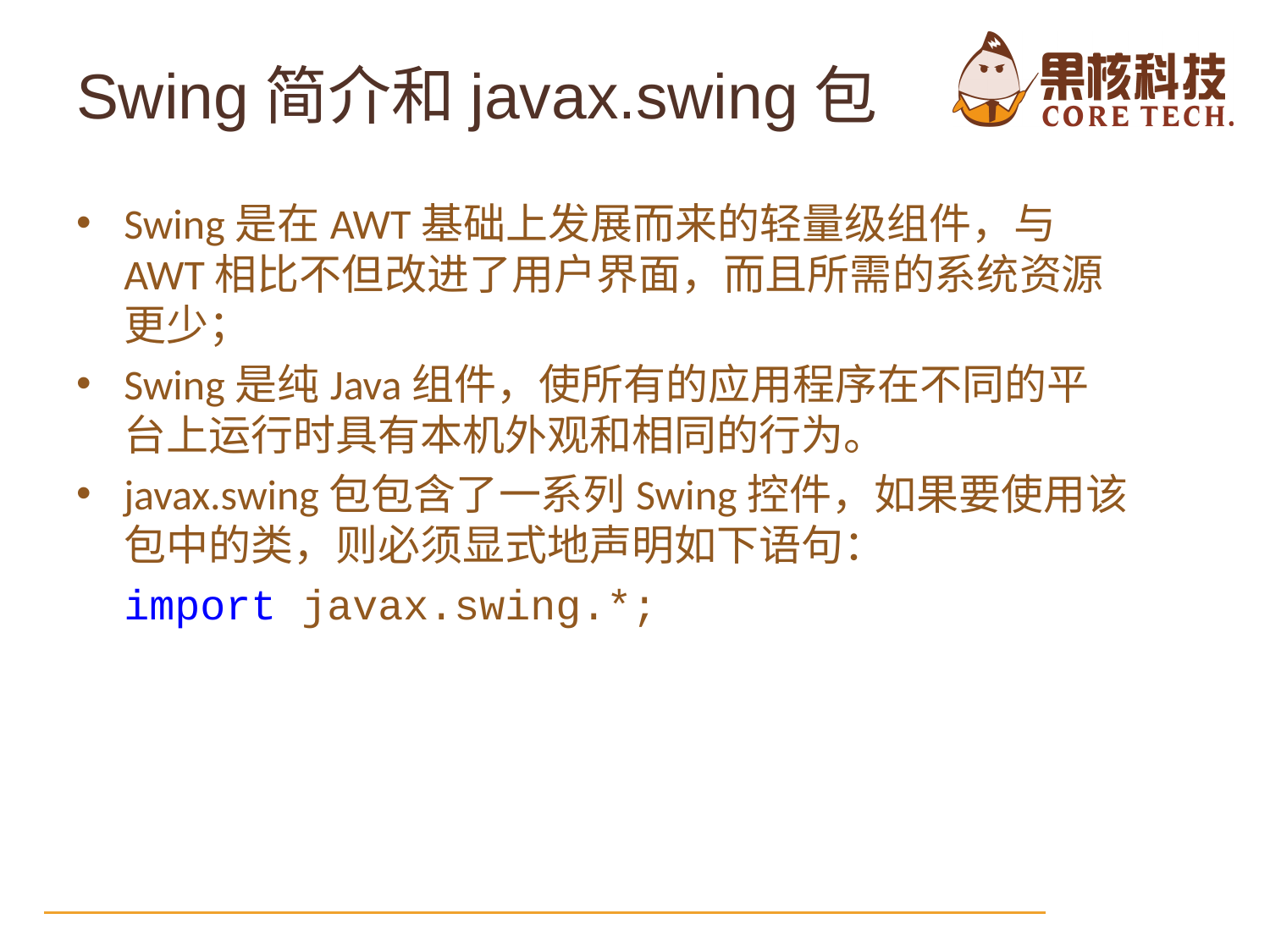

# Swing简介和javax.swing包
Swing是在AWT基础上发展而来的轻量级组件，与AWT相比不但改进了用户界面，而且所需的系统资源更少；
Swing是纯Java组件，使所有的应用程序在不同的平台上运行时具有本机外观和相同的行为。
javax.swing包包含了一系列Swing控件，如果要使用该包中的类，则必须显式地声明如下语句：
	import javax.swing.*;